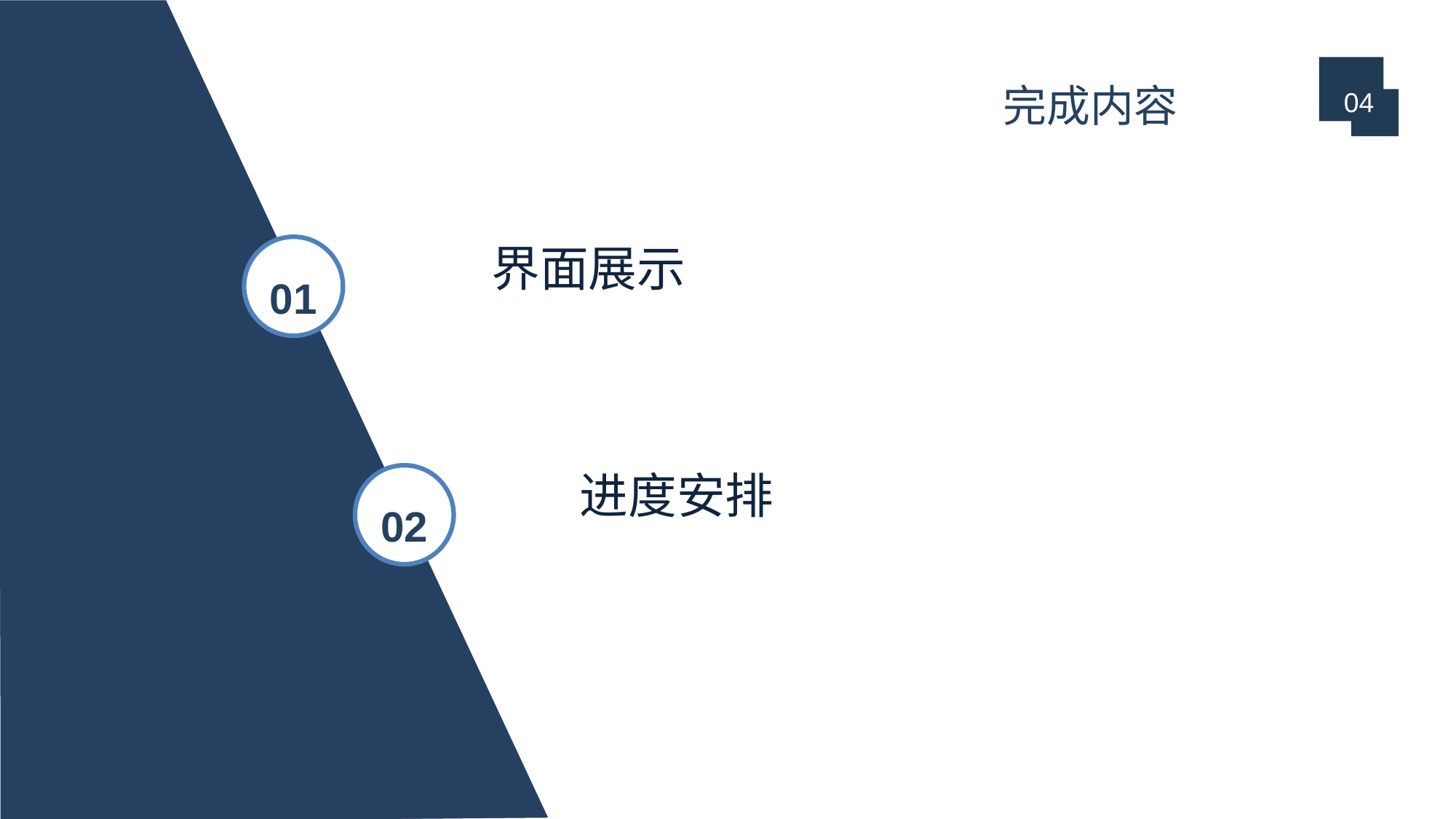

# 完成内容
04

界面展示

       进度安排

01

02